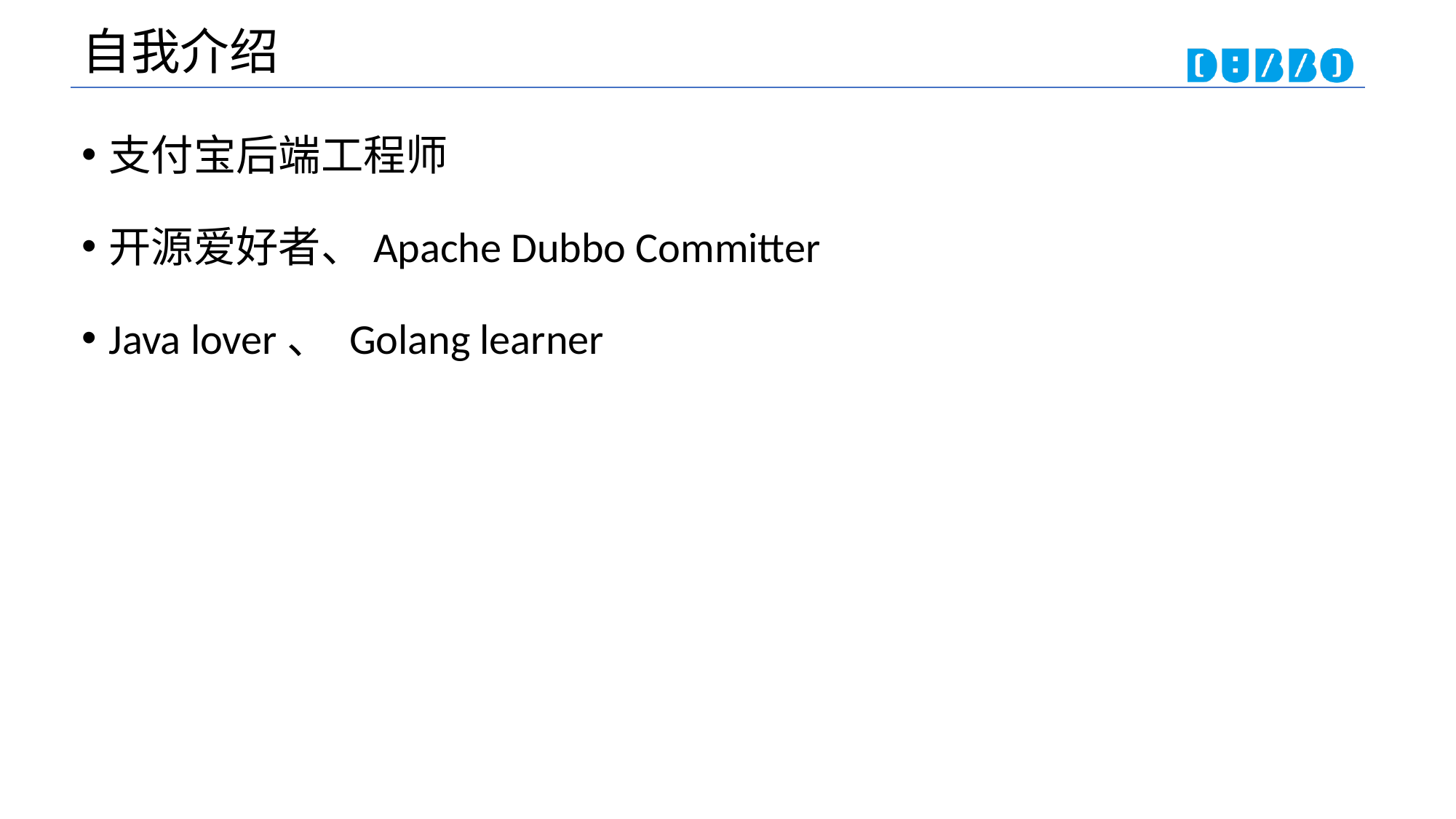

# 自我介绍
支付宝后端工程师
开源爱好者、Apache Dubbo Committer
Java lover、 Golang learner